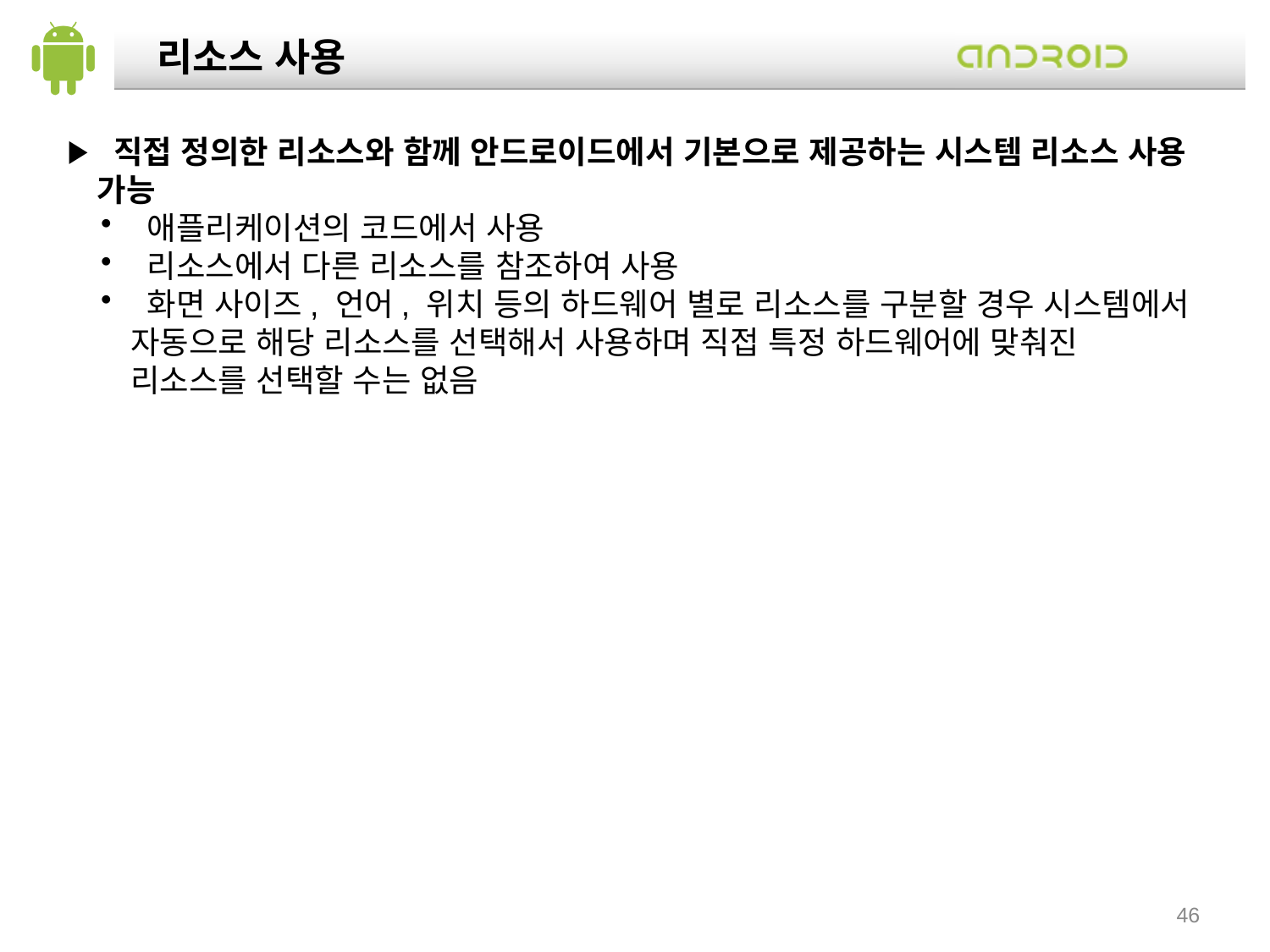

리소스 사용
 직접 정의한 리소스와 함께 안드로이드에서 기본으로 제공하는 시스템 리소스 사용 가능
 애플리케이션의 코드에서 사용
 리소스에서 다른 리소스를 참조하여 사용
 화면 사이즈, 언어, 위치 등의 하드웨어 별로 리소스를 구분할 경우 시스템에서 자동으로 해당 리소스를 선택해서 사용하며 직접 특정 하드웨어에 맞춰진 리소스를 선택할 수는 없음
46